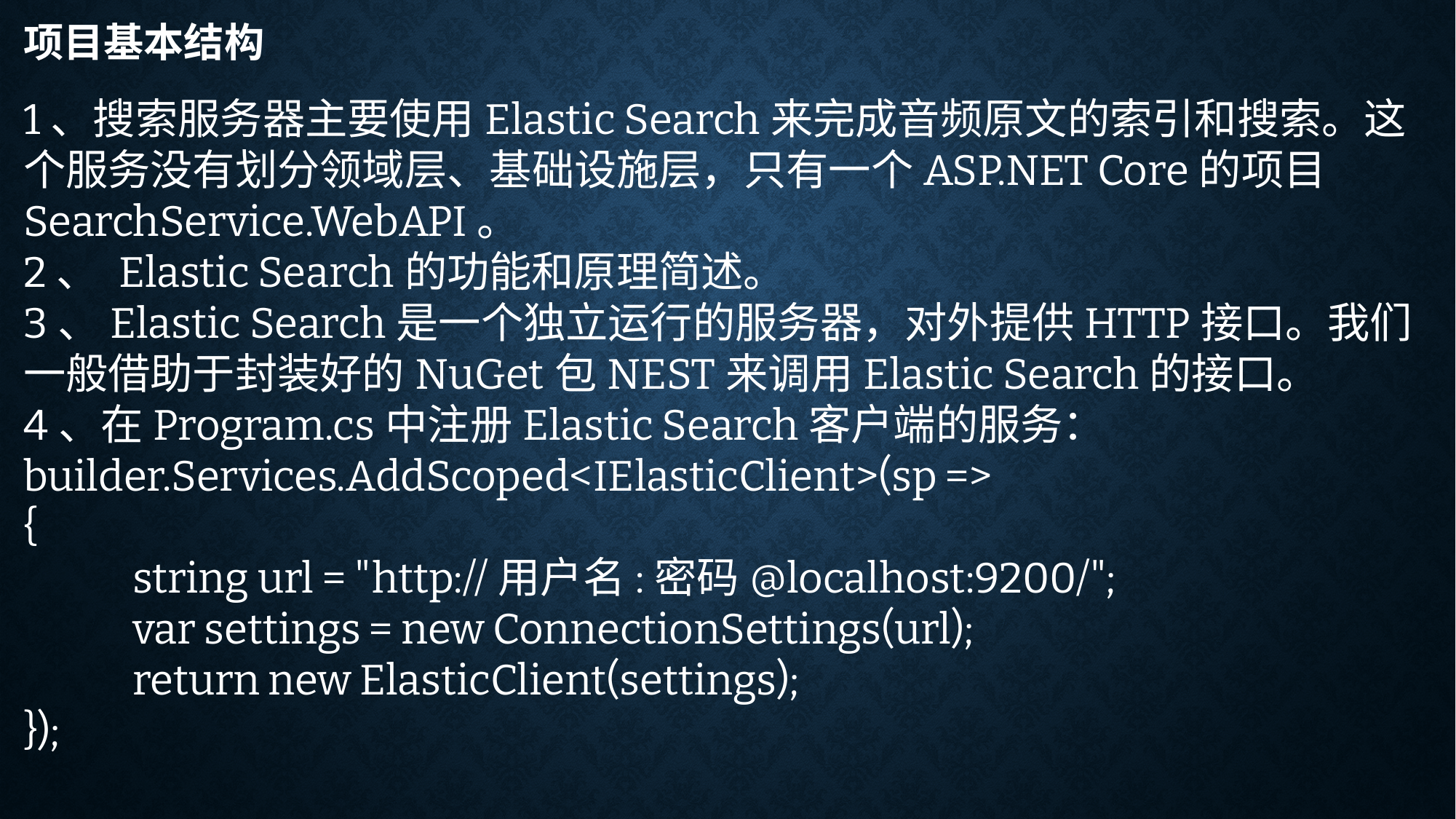

# 项目基本结构
1、搜索服务器主要使用Elastic Search来完成音频原文的索引和搜索。这个服务没有划分领域层、基础设施层，只有一个ASP.NET Core的项目SearchService.WebAPI。
2、 Elastic Search的功能和原理简述。
3、Elastic Search是一个独立运行的服务器，对外提供HTTP接口。我们一般借助于封装好的NuGet包NEST来调用Elastic Search的接口。
4、在Program.cs中注册Elastic Search客户端的服务：
builder.Services.AddScoped<IElasticClient>(sp =>
{
	string url = "http://用户名:密码@localhost:9200/";
	var settings = new ConnectionSettings(url);
	return new ElasticClient(settings);
});